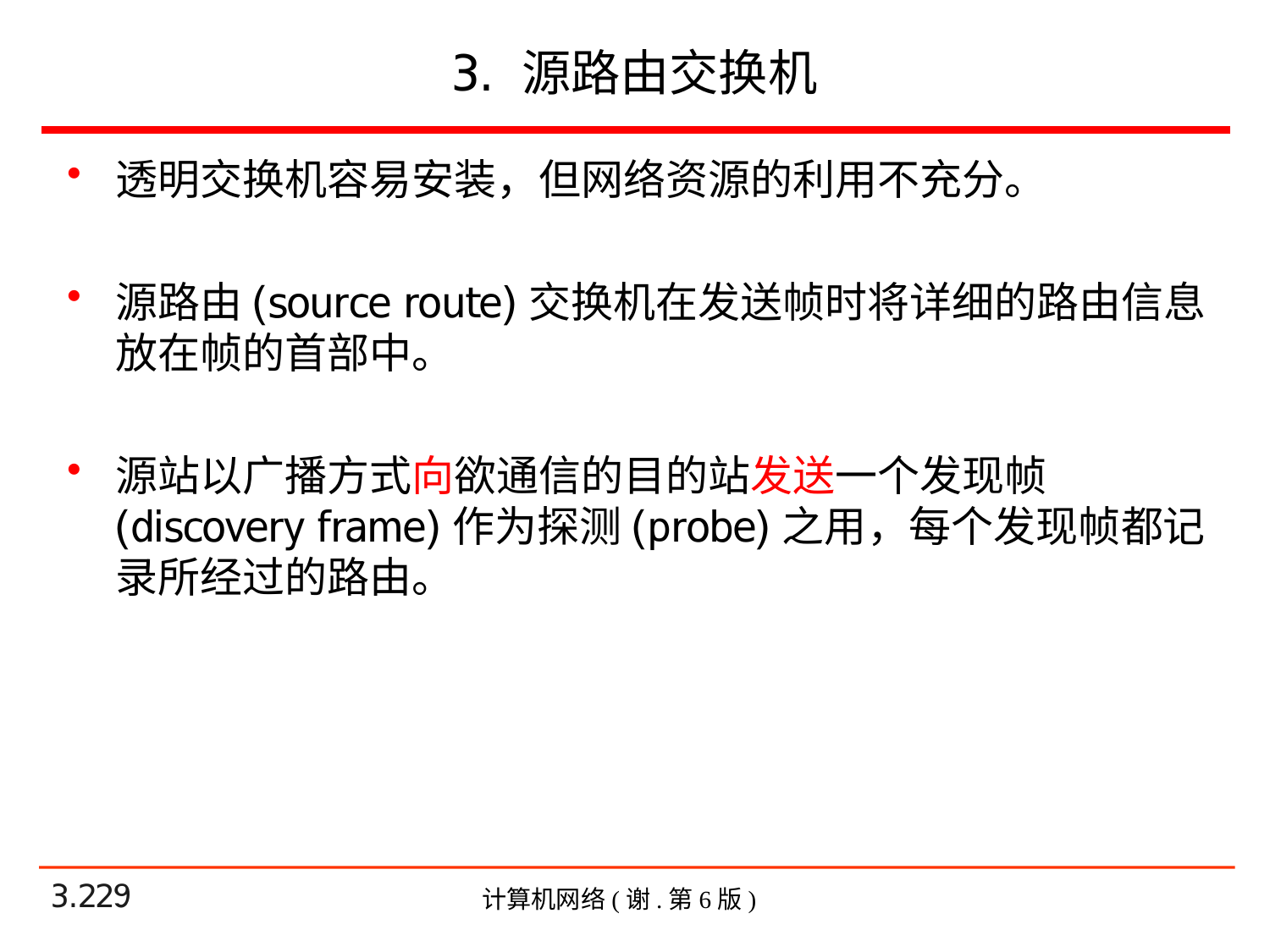

# 3. 源路由交换机
透明交换机容易安装，但网络资源的利用不充分。

源路由(source route)交换机在发送帧时将详细的路由信息放在帧的首部中。

源站以广播方式向欲通信的目的站发送一个发现帧(discovery frame)作为探测(probe)之用，每个发现帧都记录所经过的路由。